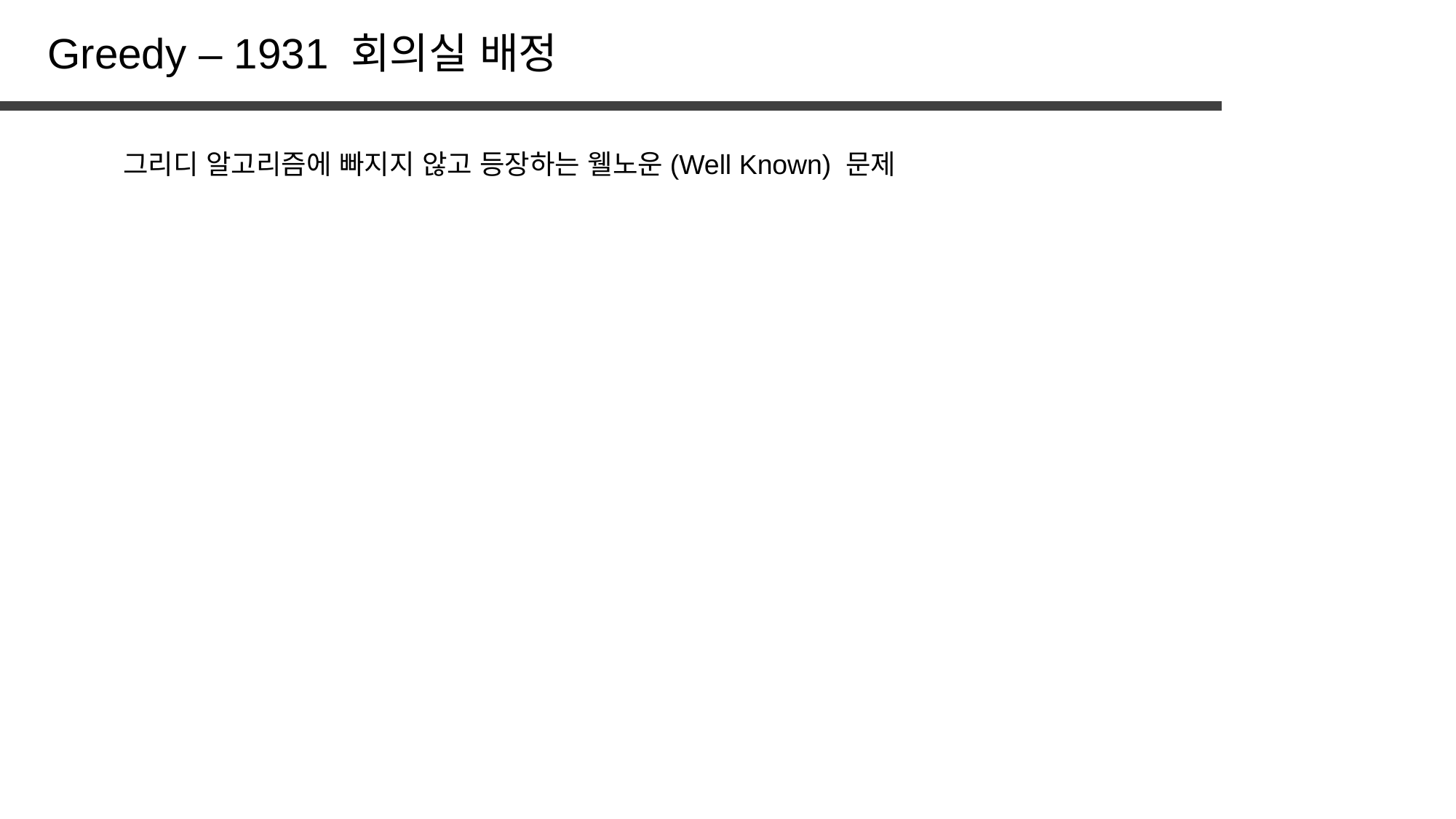

Greedy – 1931 회의실 배정
그리디 알고리즘에 빠지지 않고 등장하는 웰노운(Well Known) 문제